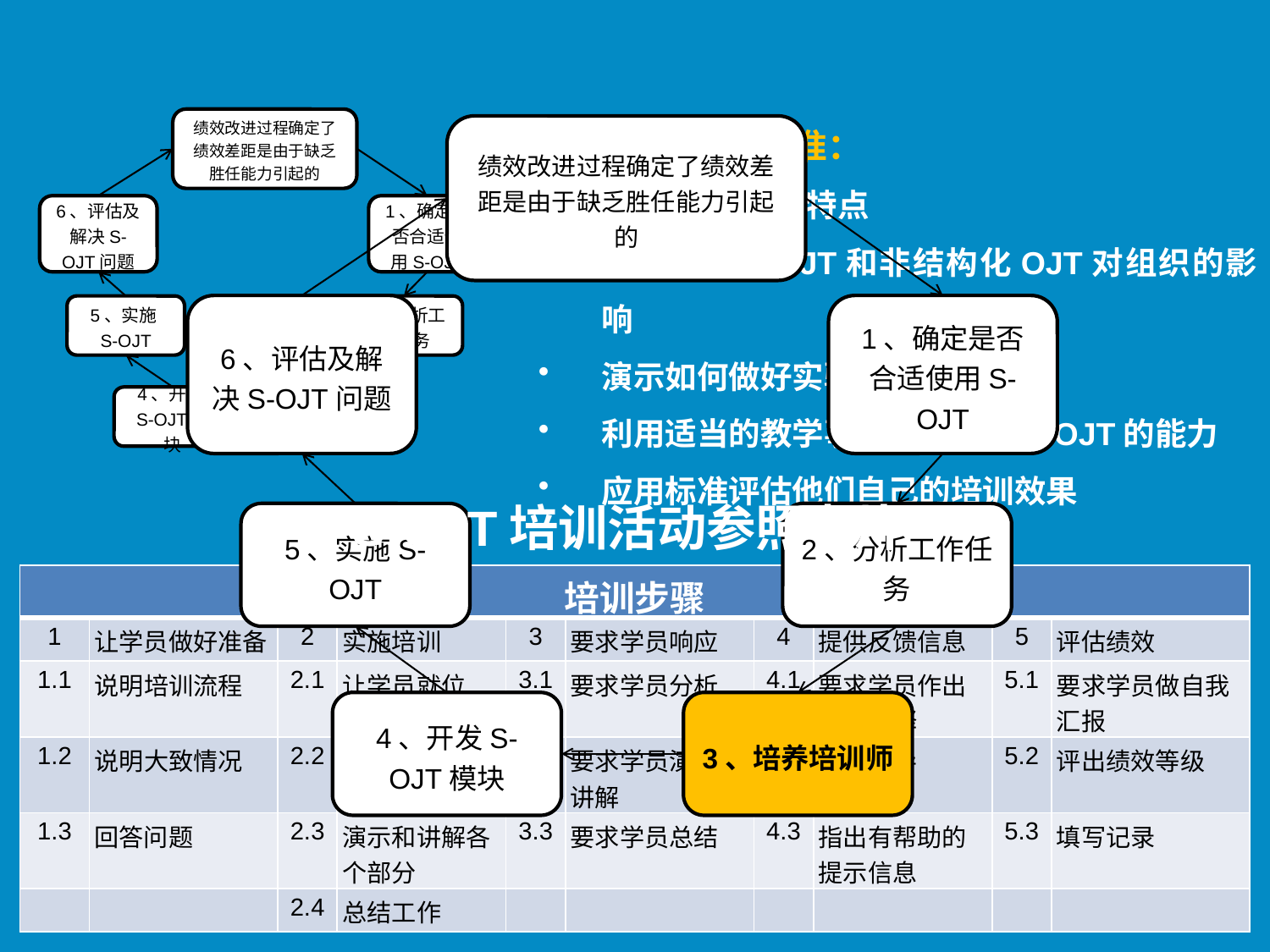

S-OJT培训师标准：
表述S-OJT的特点
了解采用S-OJT和非结构化OJT对组织的影响
演示如何做好实验S-OJT的准备
利用适当的教学事件展示实施S-OJT的能力
应用标准评估他们自己的培训效果
绩效改进过程确定了绩效差距是由于缺乏胜任能力引起的
6、评估及解决S-OJT问题
1、确定是否合适使用S-OJT
5、实施S-OJT
2、分析工作任务
4、开发S-OJT模块
3、培养培训师
绩效改进过程确定了绩效差距是由于缺乏胜任能力引起的
6、评估及解决S-OJT问题
1、确定是否合适使用S-OJT
5、实施S-OJT
2、分析工作任务
4、开发S-OJT模块
3、培养培训师
S-OJT培训活动参照卡片
| 培训步骤 |  |  |  |  |  |  |  |  |  |
| --- | --- | --- | --- | --- | --- | --- | --- | --- | --- |
| 1 | 让学员做好准备 | 2 | 实施培训 | 3 | 要求学员响应 | 4 | 提供反馈信息 | 5 | 评估绩效 |
| 1.1 | 说明培训流程 | 2.1 | 让学员就位 | 3.1 | 要求学员分析 | 4.1 | 要求学员作出逻辑解释 | 5.1 | 要求学员做自我汇报 |
| 1.2 | 说明大致情况 | 2.2 | 分析工作 | 3.2 | 要求学员演示和讲解 | 4.2 | 提供指导 | 5.2 | 评出绩效等级 |
| 1.3 | 回答问题 | 2.3 | 演示和讲解各个部分 | 3.3 | 要求学员总结 | 4.3 | 指出有帮助的提示信息 | 5.3 | 填写记录 |
|  |  | 2.4 | 总结工作 |  |  |  |  |  |  |